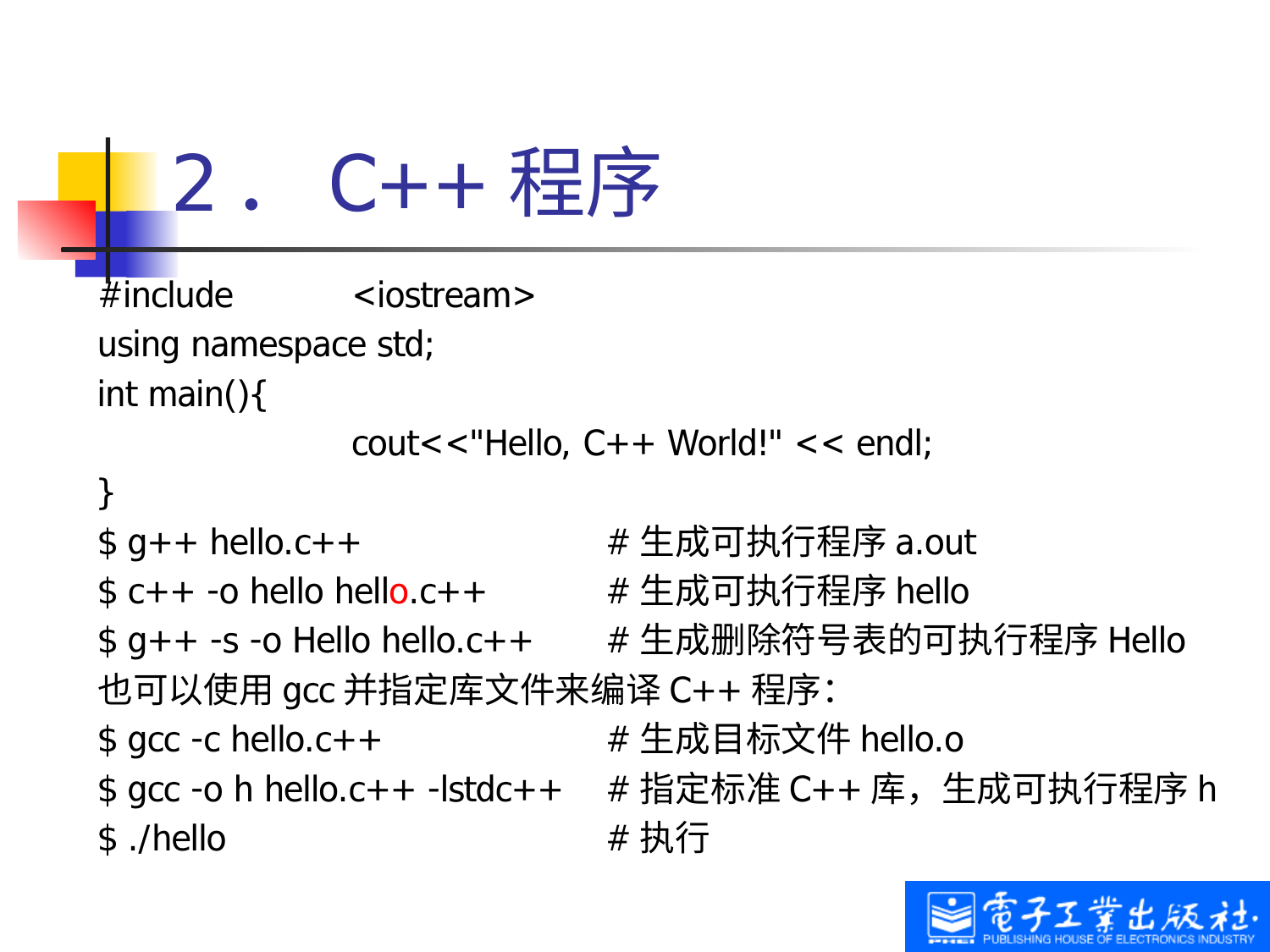

# 2．C++程序
#include	<iostream>
using namespace std;
int main(){
		cout<<"Hello, C++ World!" << endl;
}
$ g++ hello.c++		#生成可执行程序a.out
$ c++ -o hello hello.c++	#生成可执行程序hello
$ g++ -s -o Hello hello.c++	#生成删除符号表的可执行程序Hello
也可以使用gcc并指定库文件来编译C++程序：
$ gcc -c hello.c++		#生成目标文件hello.o
$ gcc -o h hello.c++ -lstdc++ 	#指定标准C++库，生成可执行程序h
$ ./hello 			#执行